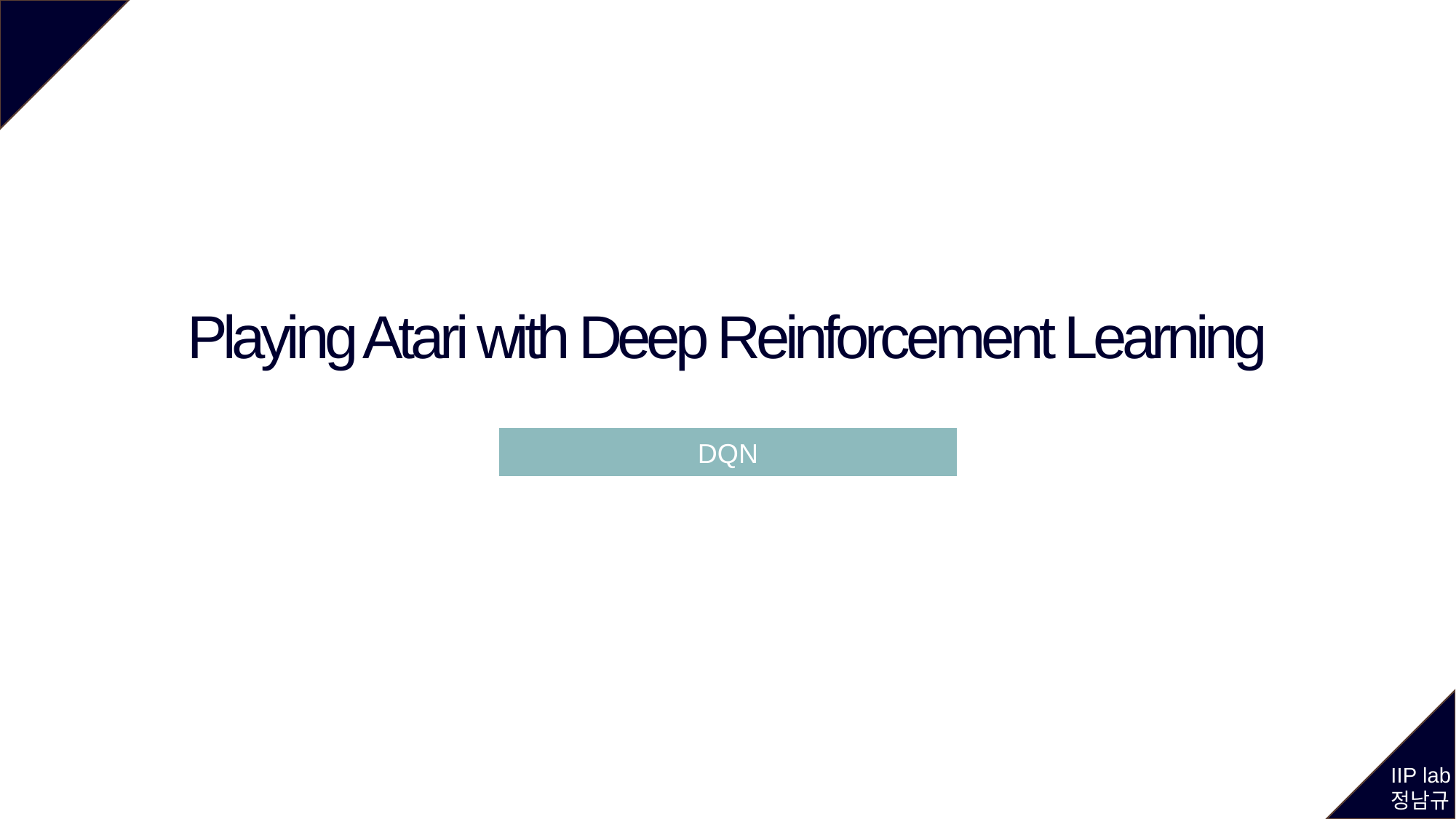

Playing Atari with Deep Reinforcement Learning
DQN
IIP lab
정남규